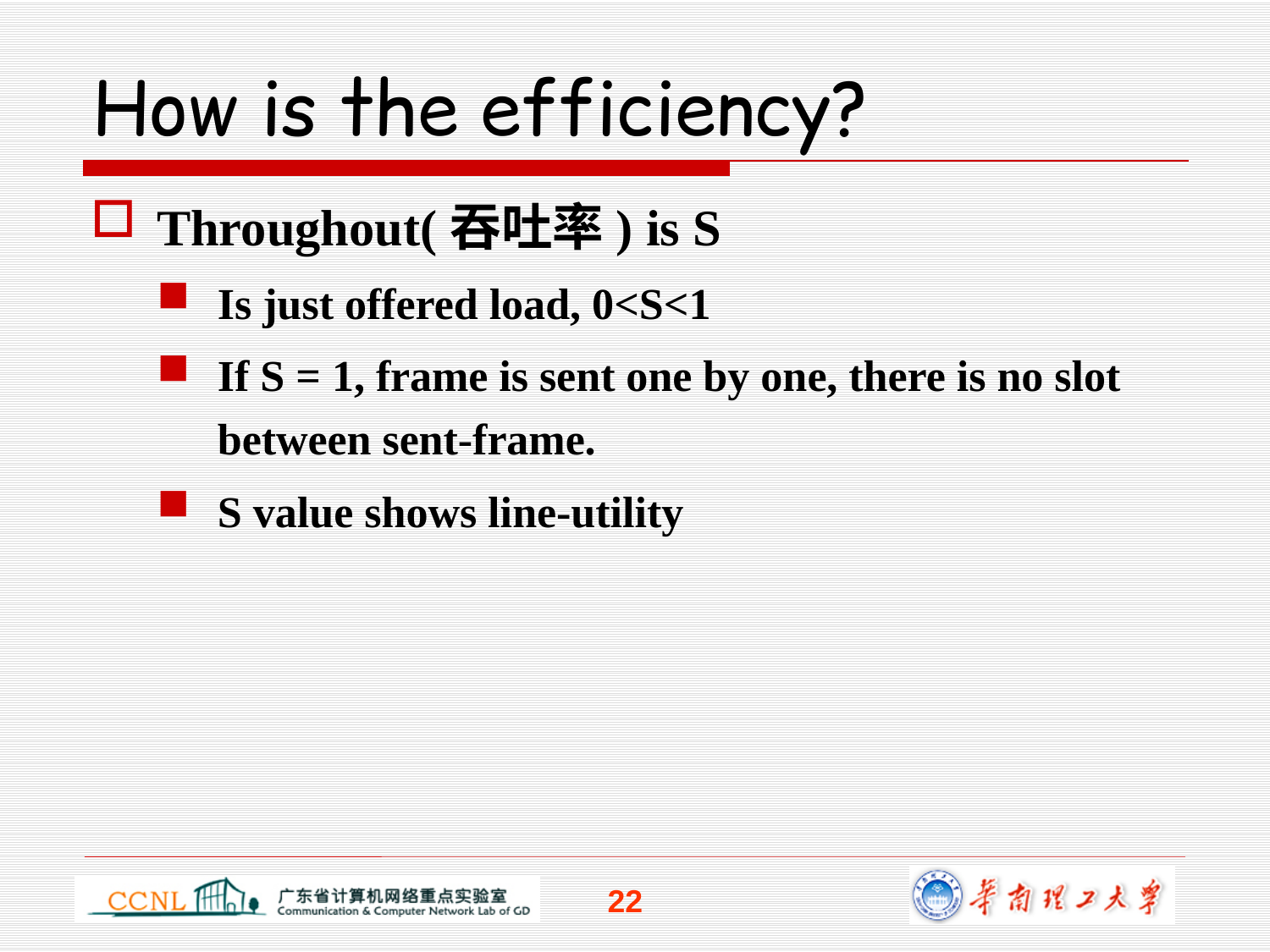

# How is the efficiency?
Throughout(吞吐率) is S
Is just offered load, 0<S<1
If S = 1, frame is sent one by one, there is no slot between sent-frame.
S value shows line-utility